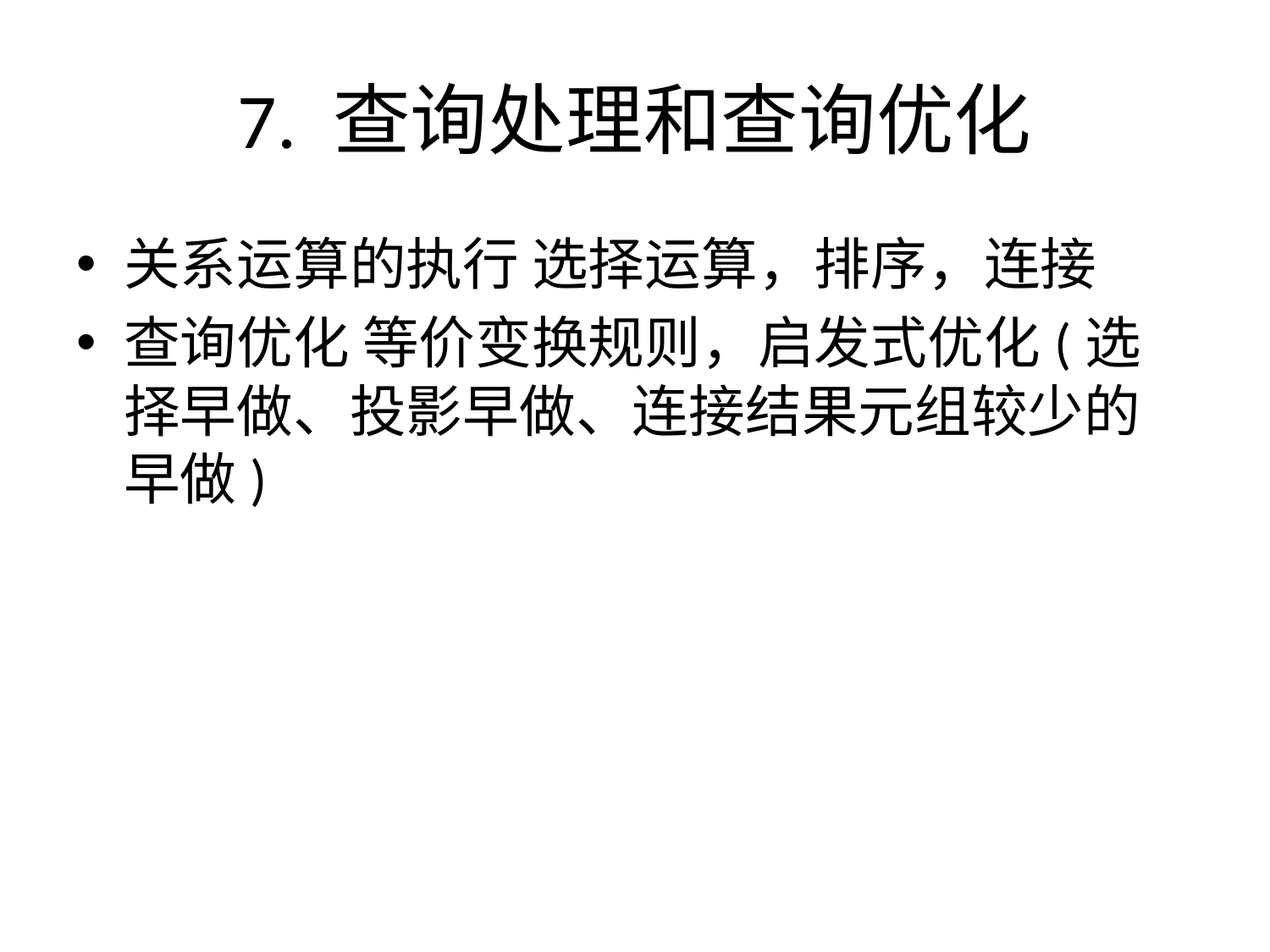

# 7. 查询处理和查询优化
关系运算的执行 选择运算，排序，连接
查询优化 等价变换规则，启发式优化(选择早做、投影早做、连接结果元组较少的早做)